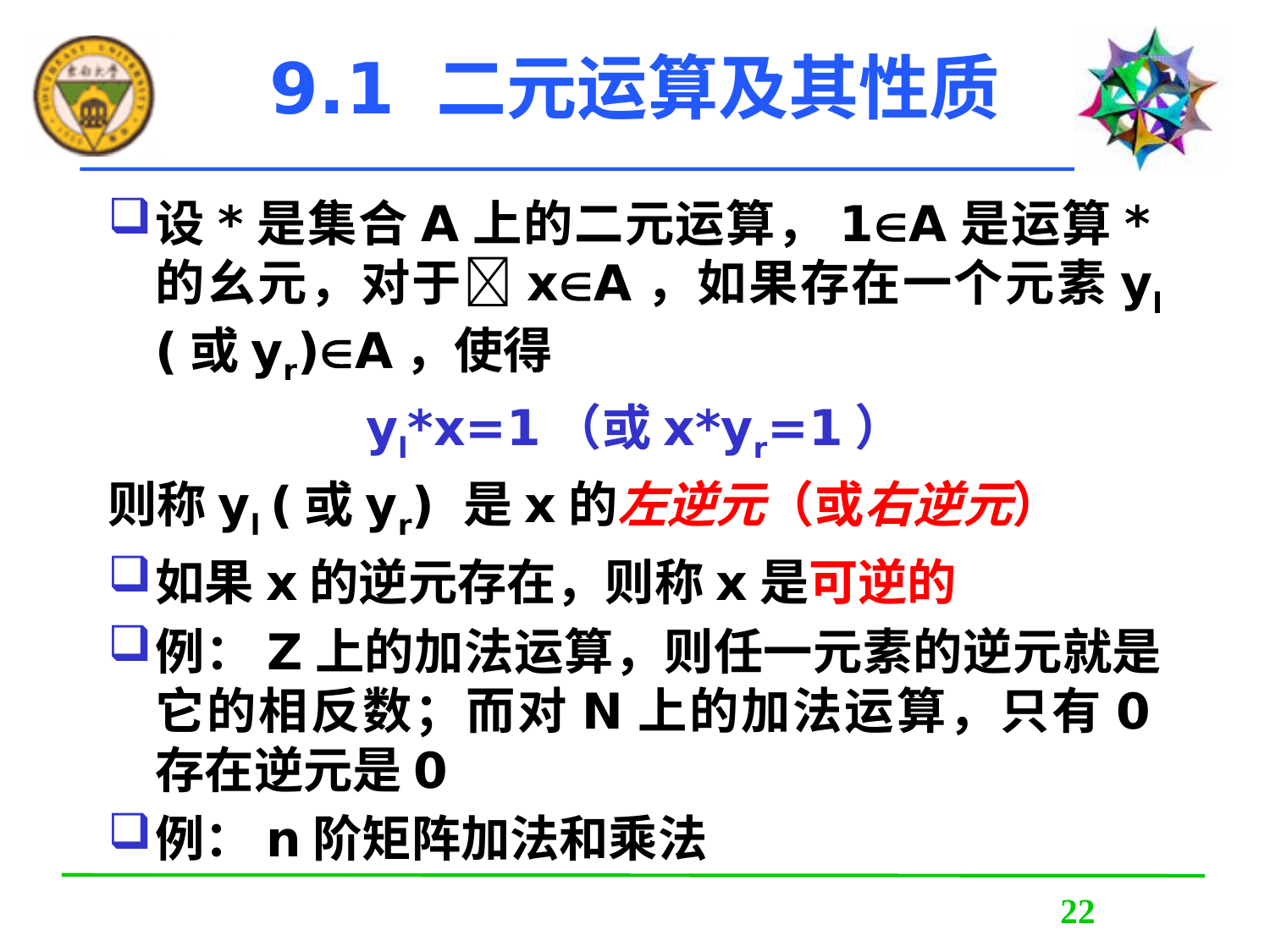

# 9.1 二元运算及其性质
设*是集合A上的二元运算，1∈A是运算*的幺元，对于∀x∈A，如果存在一个元素yl (或yr)∈A，使得
yl*x=1（或x*yr=1）
则称yl (或yr) 是x的左逆元（或右逆元）
如果x的逆元存在，则称x是可逆的
例：Z上的加法运算，则任一元素的逆元就是它的相反数；而对N上的加法运算，只有0存在逆元是0
例：n阶矩阵加法和乘法